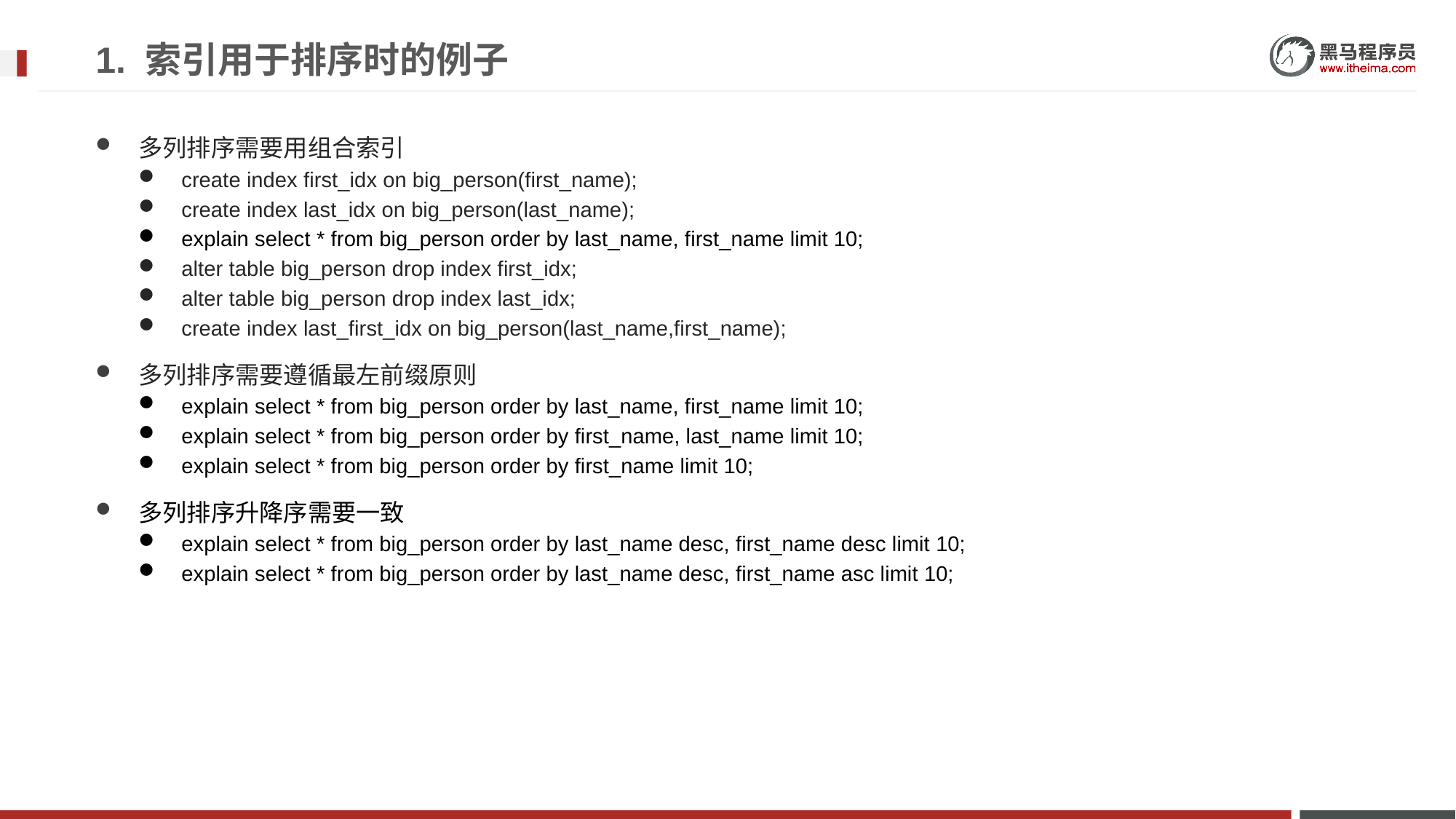

# 1. 索引用于排序时的例子
多列排序需要用组合索引
create index first_idx on big_person(first_name);
create index last_idx on big_person(last_name);
explain select * from big_person order by last_name, first_name limit 10;
alter table big_person drop index first_idx;
alter table big_person drop index last_idx;
create index last_first_idx on big_person(last_name,first_name);
多列排序需要遵循最左前缀原则
explain select * from big_person order by last_name, first_name limit 10;
explain select * from big_person order by first_name, last_name limit 10;
explain select * from big_person order by first_name limit 10;
多列排序升降序需要一致
explain select * from big_person order by last_name desc, first_name desc limit 10;
explain select * from big_person order by last_name desc, first_name asc limit 10;